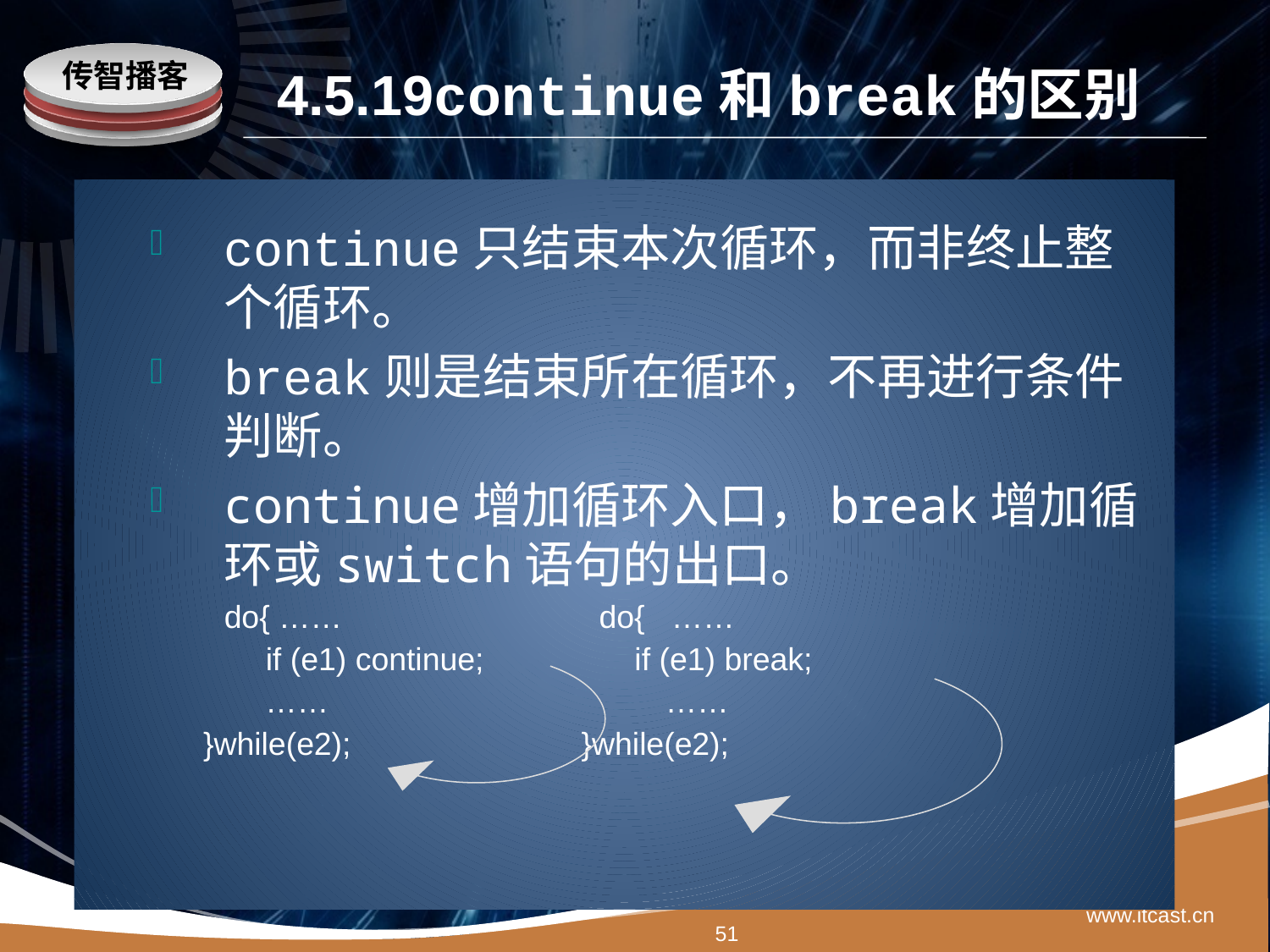

# 4.5.19continue和break的区别

continue只结束本次循环，而非终止整个循环。
break则是结束所在循环，不再进行条件判断。
continue增加循环入口，break增加循环或switch语句的出口。
	do{ ……                             do{   ……
             if (e1) continue;                 if (e1) break;
             ……                                      ……
      }while(e2);                          }while(e2);

www.itcast.cn
51